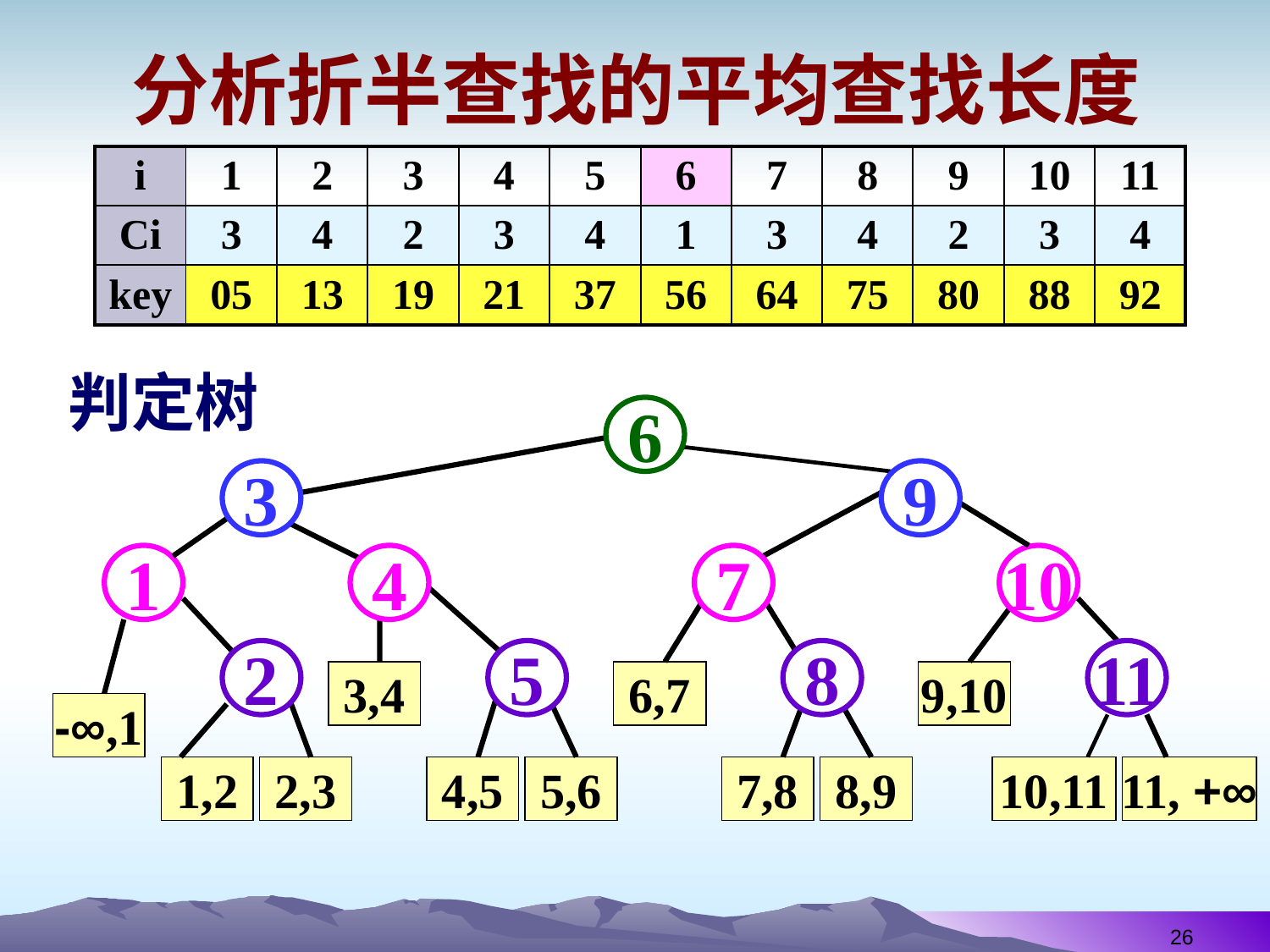

# 分析折半查找的平均查找长度

| i | 1 | 2 | 3 | 4 | 5 | 6 | 7 | 8 | 9 | 10 | 11 |
| --- | --- | --- | --- | --- | --- | --- | --- | --- | --- | --- | --- |
| Ci | 3 | 4 | 2 | 3 | 4 | 1 | 3 | 4 | 2 | 3 | 4 |
| key | 05 | 13 | 19 | 21 | 37 | 56 | 64 | 75 | 80 | 88 | 92 |
判定树
6

3
9

1
4
7
10

3,4
6,7
9,10
-∞,1

1,2
2,3
4,5
5,6
7,8
8,9
10,11
11, +∞

2
5
8
11
26